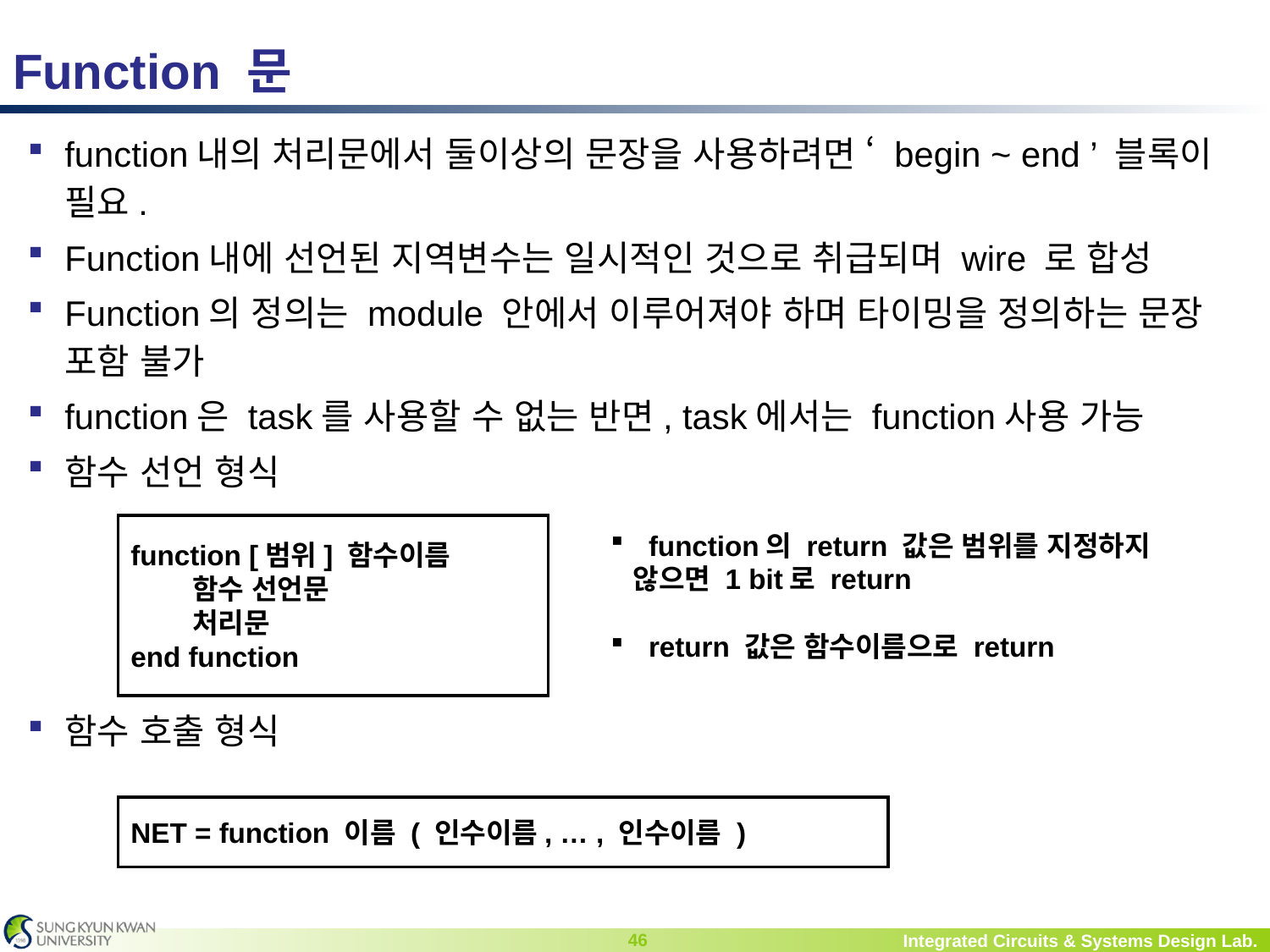

# Function 문
function내의 처리문에서 둘이상의 문장을 사용하려면 ‘ begin ~ end ’ 블록이 필요.
Function내에 선언된 지역변수는 일시적인 것으로 취급되며 wire 로 합성
Function의 정의는 module 안에서 이루어져야 하며 타이밍을 정의하는 문장 포함 불가
function은 task를 사용할 수 없는 반면, task에서는 function사용 가능
함수 선언 형식

함수 호출 형식

function [범위] 함수이름
       함수 선언문
       처리문
end function
 function의 return 값은 범위를 지정하지
  않으면 1 bit로 return

 return 값은 함수이름으로 return
NET = function 이름 ( 인수이름, … , 인수이름 )